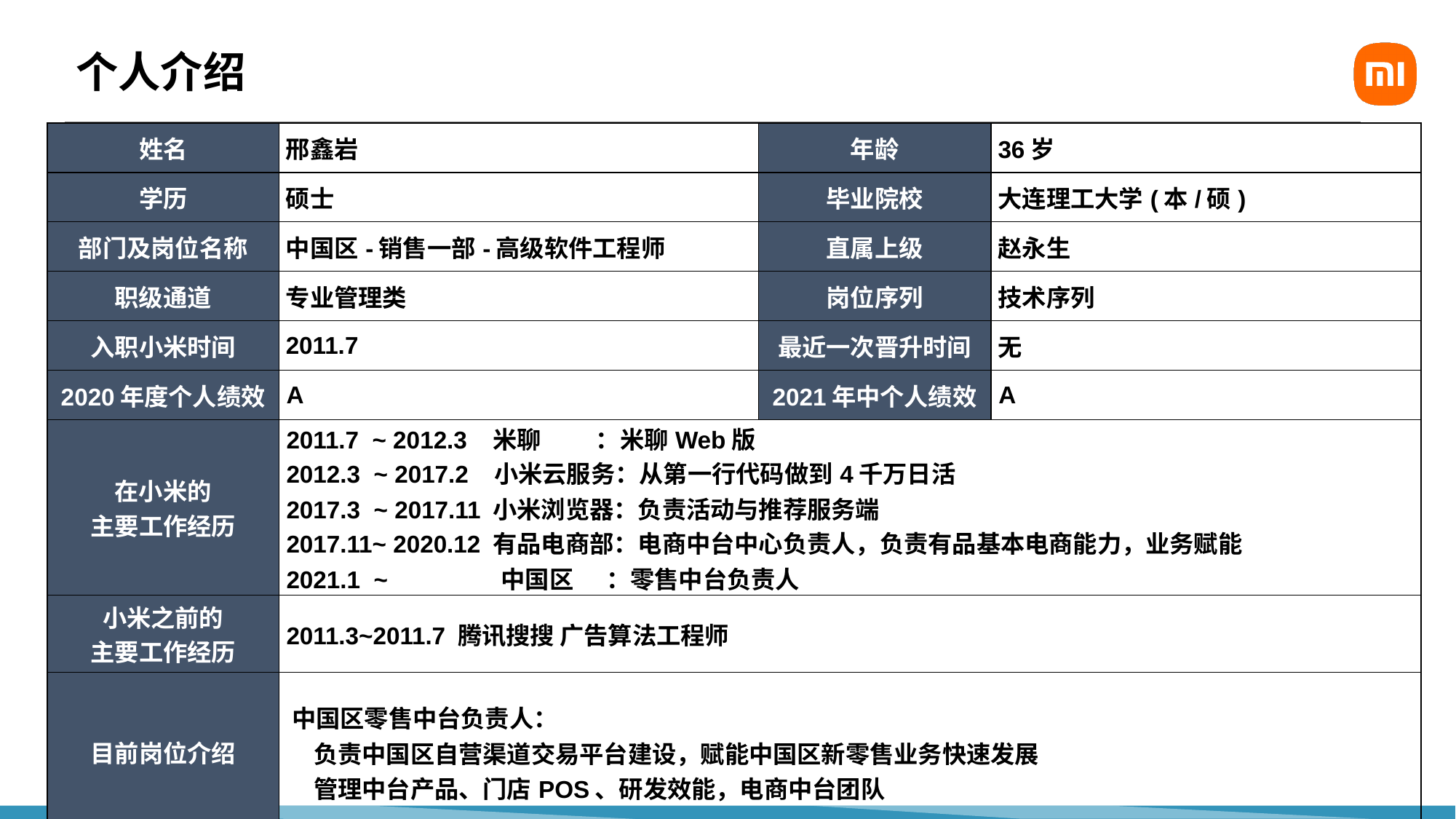

# 个人介绍
| 姓名 | 邢鑫岩 | 年龄 | 36岁 |
| --- | --- | --- | --- |
| 学历 | 硕士 | 毕业院校 | 大连理工大学(本/硕) |
| 部门及岗位名称 | 中国区-销售一部-高级软件工程师 | 直属上级 | 赵永生 |
| 职级通道 | 专业管理类 | 岗位序列 | 技术序列 |
| 入职小米时间 | 2011.7 | 最近一次晋升时间 | 无 |
| 2020年度个人绩效 | A | 2021年中个人绩效 | A |
| 在小米的 主要工作经历 | 2011.7 ~ 2012.3 米聊 ：米聊Web版 2012.3 ~ 2017.2 小米云服务：从第一行代码做到4千万日活 2017.3 ~ 2017.11 小米浏览器：负责活动与推荐服务端 2017.11~ 2020.12 有品电商部：电商中台中心负责人，负责有品基本电商能力，业务赋能 2021.1 ~ 中国区 ：零售中台负责人 |  |  |
| 小米之前的 主要工作经历 | 2011.3~2011.7 腾讯搜搜 广告算法工程师 |  |  |
| 目前岗位介绍 | 中国区零售中台负责人： 负责中国区自营渠道交易平台建设，赋能中国区新零售业务快速发展 管理中台产品、门店POS、研发效能，电商中台团队 |  |  |